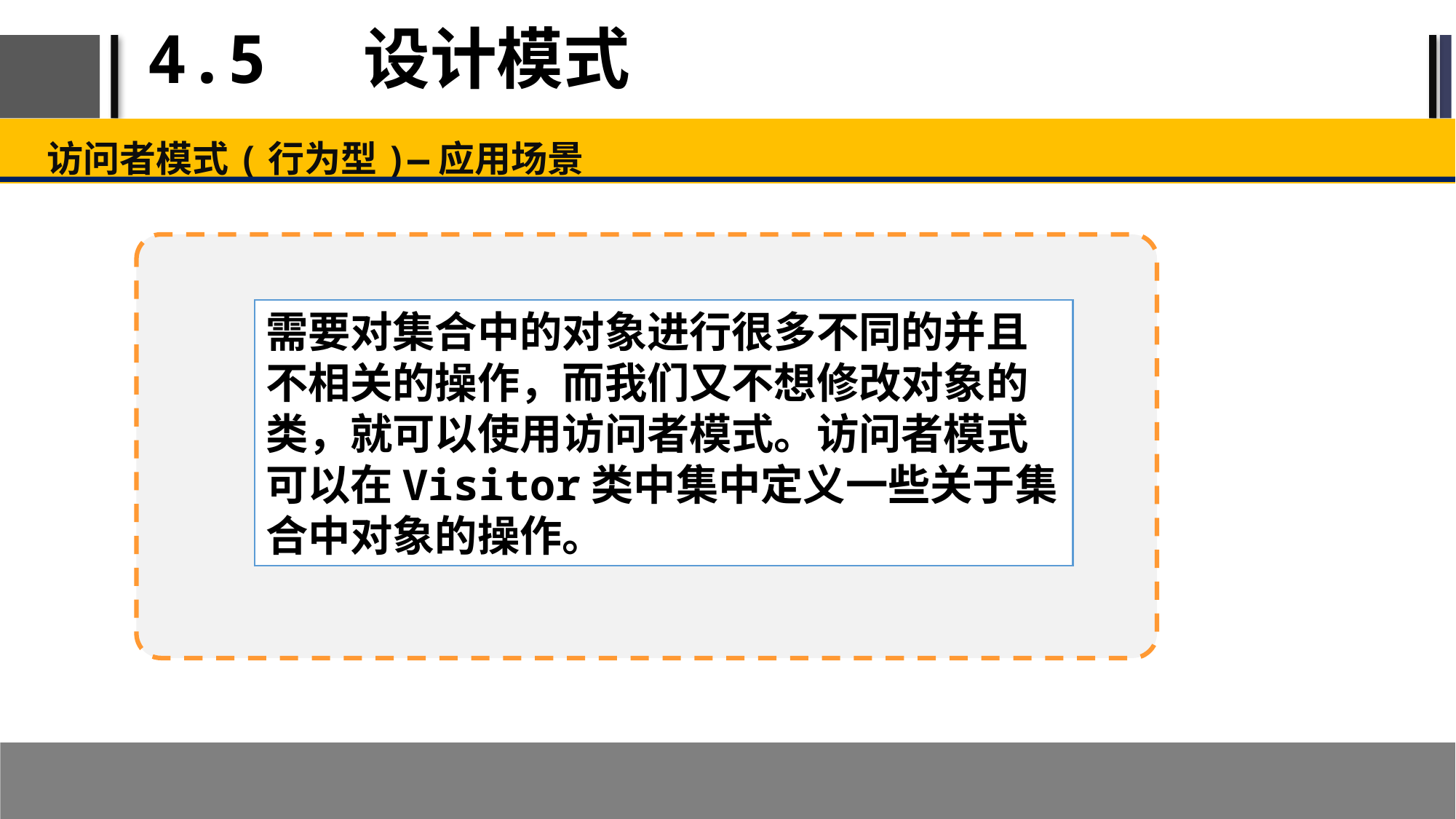

# 4.5  设计模式

访问者模式(行为型)—应用场景

需要对集合中的对象进行很多不同的并且不相关的操作，而我们又不想修改对象的类，就可以使用访问者模式。访问者模式可以在Visitor类中集中定义一些关于集合中对象的操作。